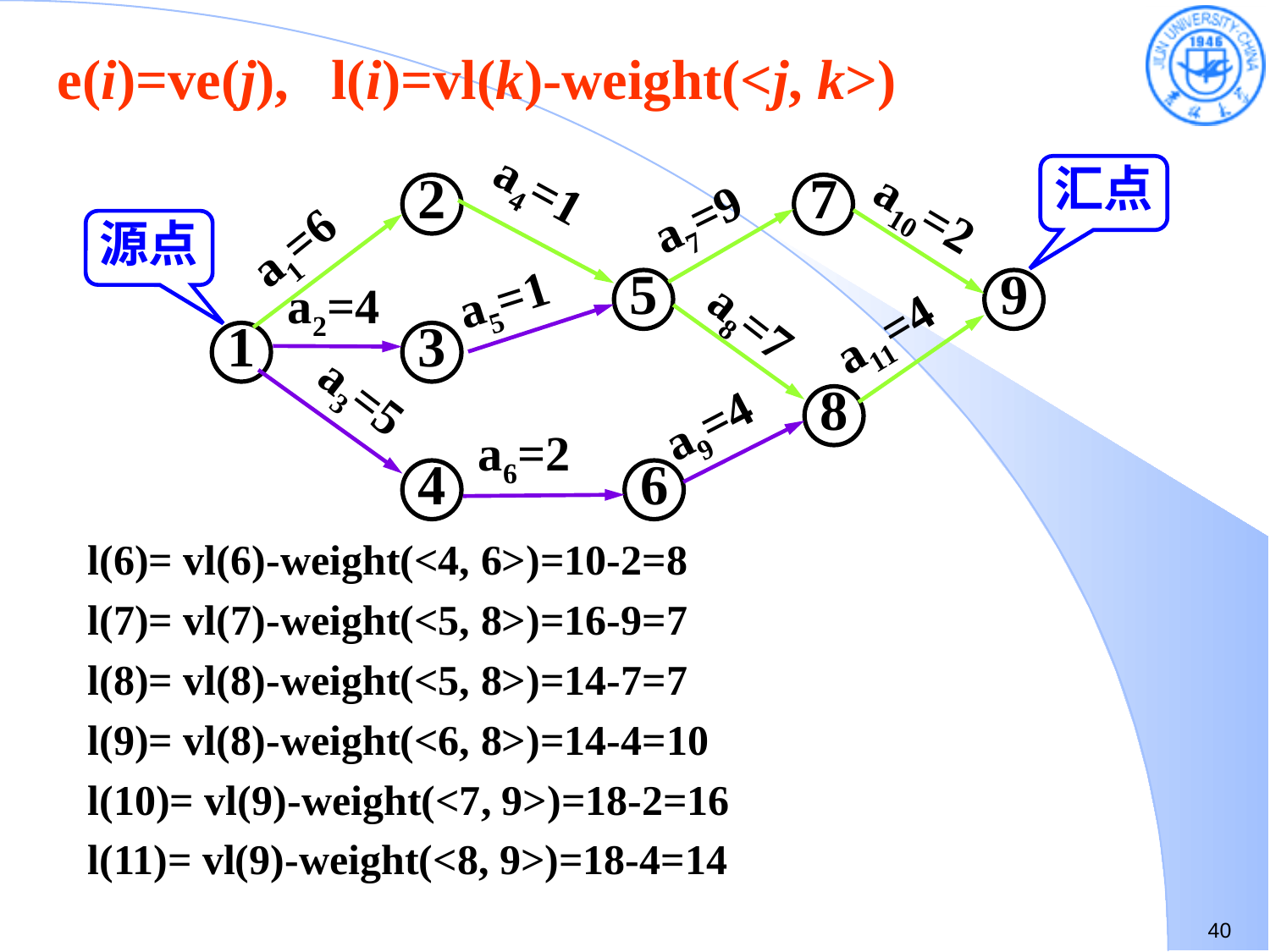

e(i)=ve(j),   l(i)=vl(k)-weight(<j, k>)
汇点

2

7

a7=9
a4=1
a10=2
a1=6

源点

5

9

a5=1
a2=4
a11=4
1

3

a8=7

8

a9=4
a3=5
a6=2

4

6

l(6)= vl(6)-weight(<4, 6>)=10-2=8
l(7)= vl(7)-weight(<5, 8>)=16-9=7
l(8)= vl(8)-weight(<5, 8>)=14-7=7
l(9)= vl(8)-weight(<6, 8>)=14-4=10
l(10)= vl(9)-weight(<7, 9>)=18-2=16
l(11)= vl(9)-weight(<8, 9>)=18-4=14